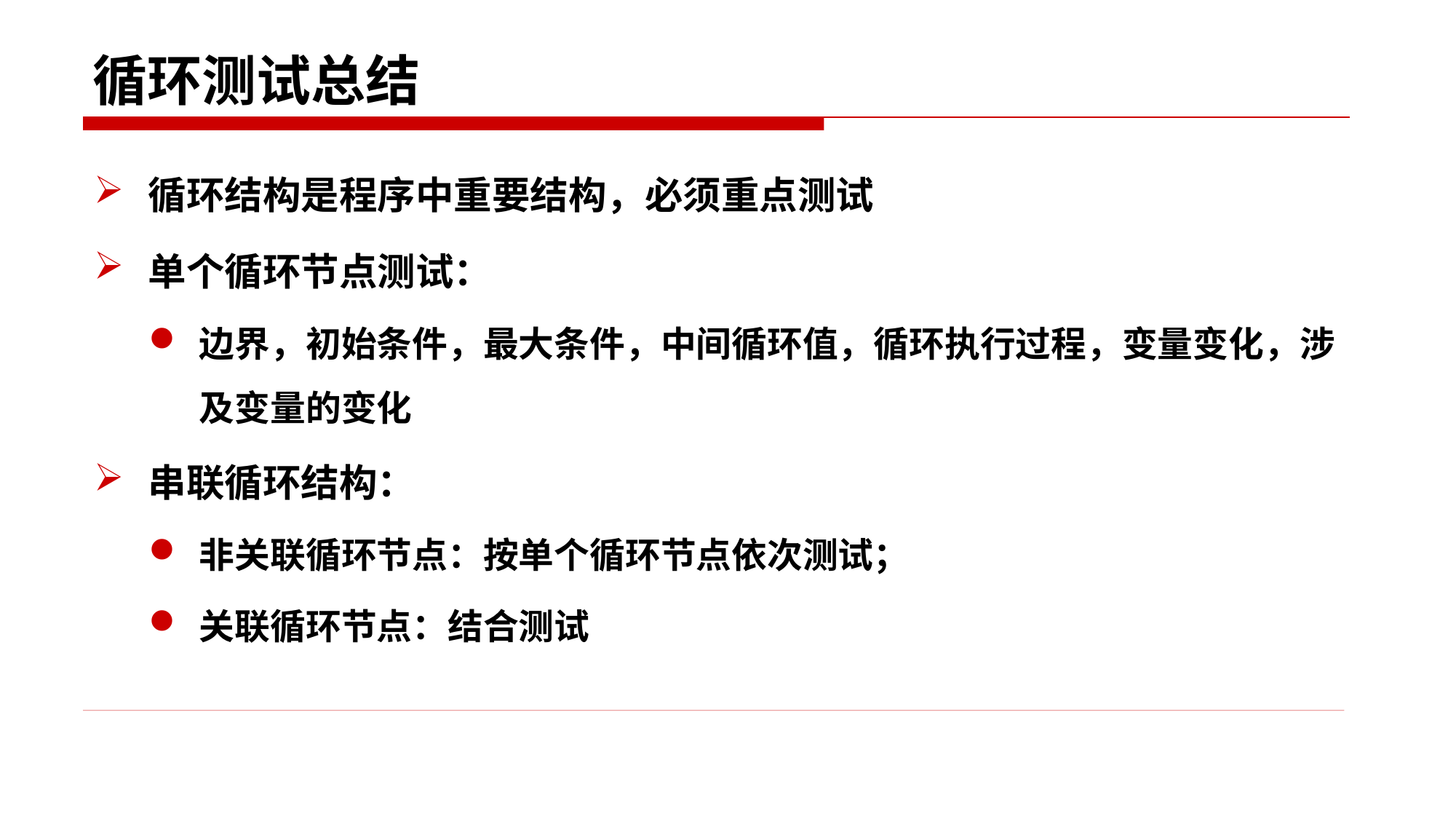

# 循环测试总结
循环结构是程序中重要结构，必须重点测试
单个循环节点测试：
边界，初始条件，最大条件，中间循环值，循环执行过程，变量变化，涉及变量的变化
串联循环结构：
非关联循环节点：按单个循环节点依次测试；
关联循环节点：结合测试